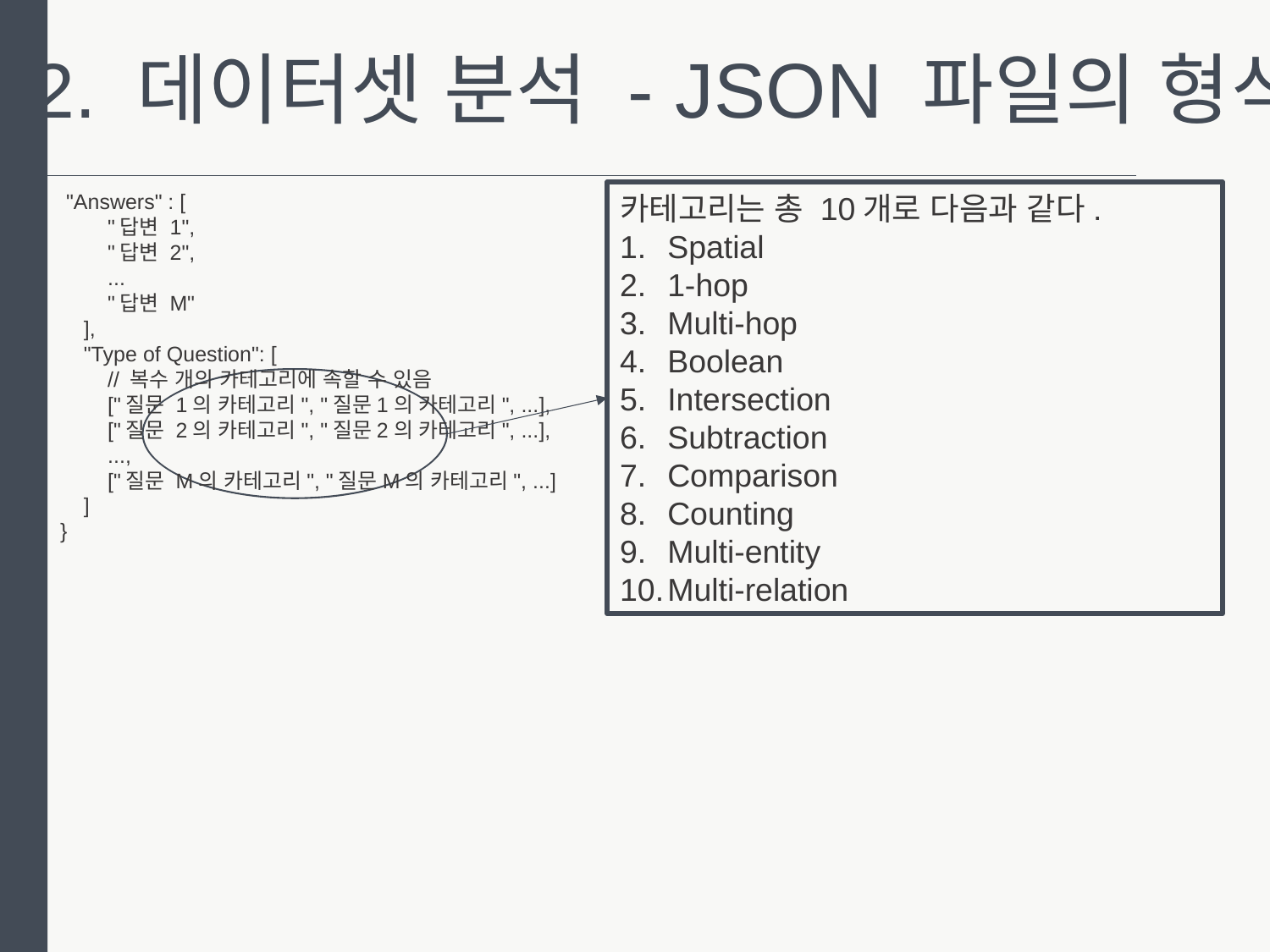

2. 데이터셋 분석 - JSON 파일의 형식
 "Answers" : [
        "답변 1",
        "답변 2",
        ...
        "답변 M"
    ],
    "Type of Question": [
        // 복수 개의 카테고리에 속할 수 있음
        ["질문 1의 카테고리", "질문1의 카테고리", ...],
        ["질문 2의 카테고리", "질문2의 카테고리", ...],
        ...,
        ["질문 M의 카테고리", "질문M의 카테고리", ...]
    ]
}
카테고리는 총 10개로 다음과 같다.
Spatial
1-hop
Multi-hop
Boolean
Intersection
Subtraction
Comparison
Counting
Multi-entity
Multi-relation